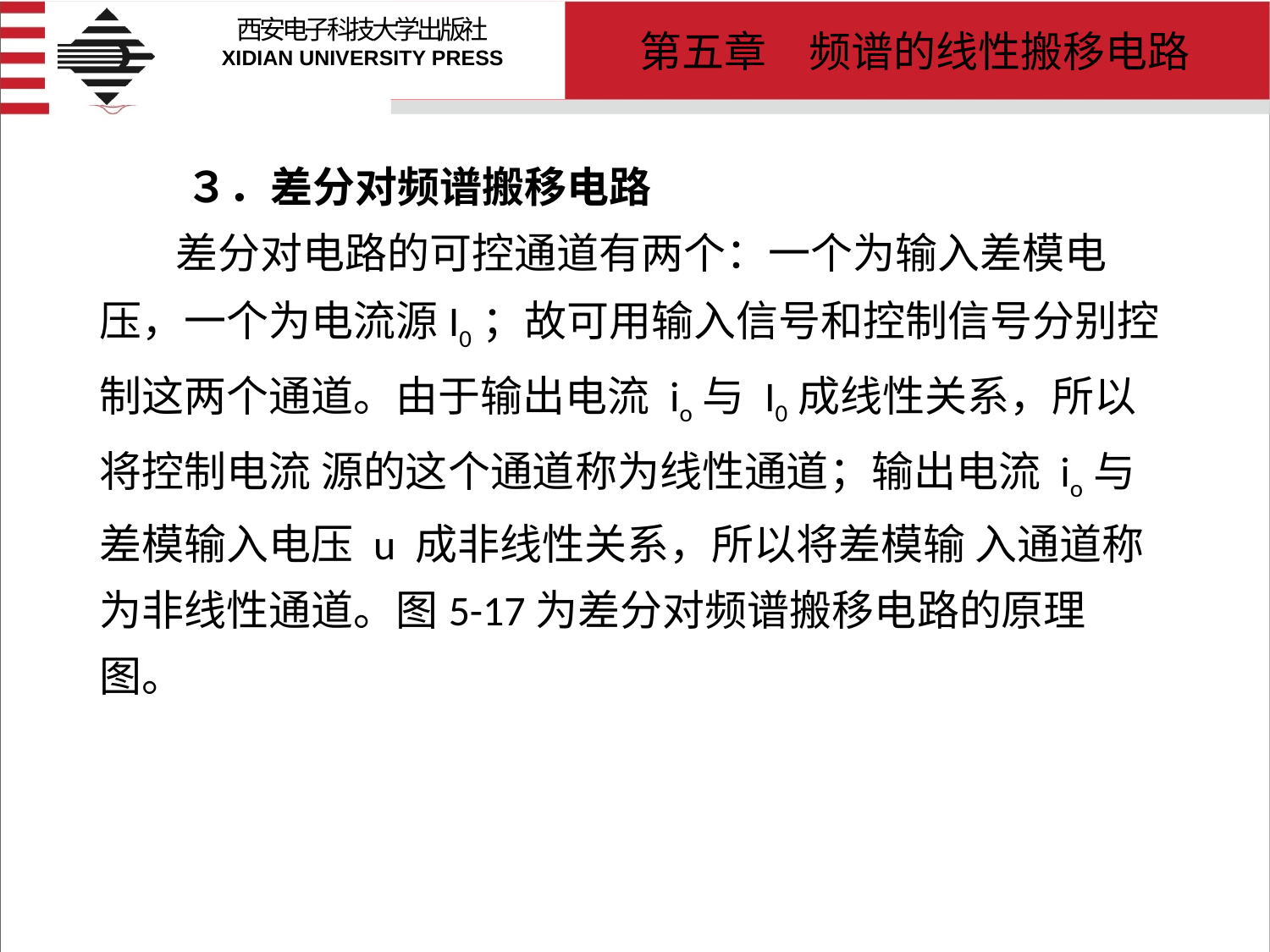

# ３．差分对频谱搬移电路 差分对电路的可控通道有两个：一个为输入差模电压，一个为电流源I0；故可用输入信号和控制信号分别控制这两个通道。由于输出电流 io与 I0成线性关系，所以将控制电流 源的这个通道称为线性通道；输出电流 io与差模输入电压 u 成非线性关系，所以将差模输 入通道称为非线性通道。图5-17为差分对频谱搬移电路的原理图。